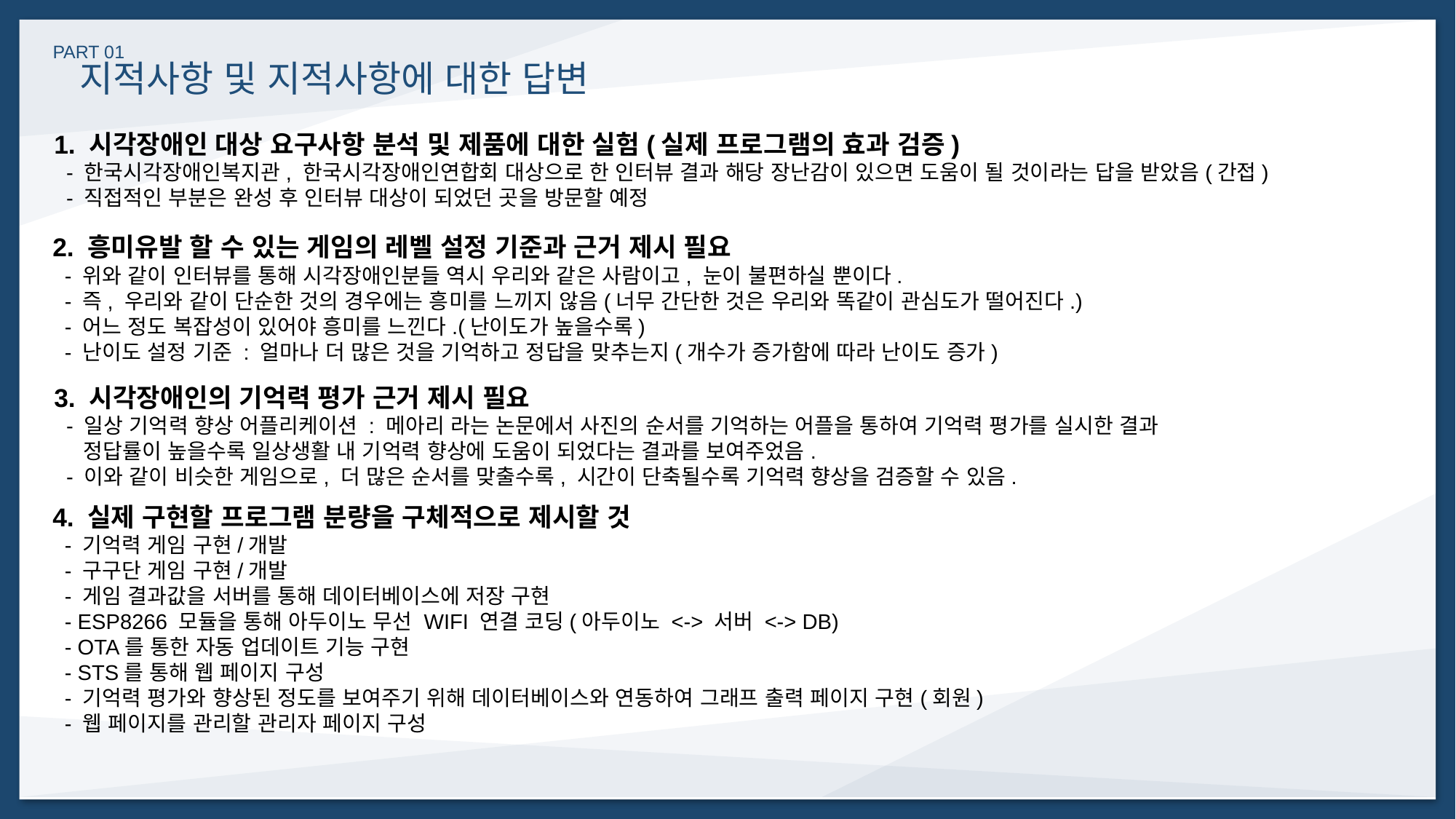

PART 01
지적사항 및 지적사항에 대한 답변

1. 시각장애인 대상 요구사항 분석 및 제품에 대한 실험(실제 프로그램의 효과 검증)
  - 한국시각장애인복지관, 한국시각장애인연합회 대상으로 한 인터뷰 결과 해당 장난감이 있으면 도움이 될 것이라는 답을 받았음(간접)
  - 직접적인 부분은 완성 후 인터뷰 대상이 되었던 곳을 방문할 예정
2. 흥미유발 할 수 있는 게임의 레벨 설정 기준과 근거 제시 필요
  - 위와 같이 인터뷰를 통해 시각장애인분들 역시 우리와 같은 사람이고, 눈이 불편하실 뿐이다.
  - 즉, 우리와 같이 단순한 것의 경우에는 흥미를 느끼지 않음(너무 간단한 것은 우리와 똑같이 관심도가 떨어진다.)
  - 어느 정도 복잡성이 있어야 흥미를 느낀다.(난이도가 높을수록)
  - 난이도 설정 기준 : 얼마나 더 많은 것을 기억하고 정답을 맞추는지(개수가 증가함에 따라 난이도 증가)
3. 시각장애인의 기억력 평가 근거 제시 필요
  - 일상 기억력 향상 어플리케이션 : 메아리 라는 논문에서 사진의 순서를 기억하는 어플을 통하여 기억력 평가를 실시한 결과
    정답률이 높을수록 일상생활 내 기억력 향상에 도움이 되었다는 결과를 보여주었음.
  - 이와 같이 비슷한 게임으로, 더 많은 순서를 맞출수록, 시간이 단축될수록 기억력 향상을 검증할 수 있음.
4. 실제 구현할 프로그램 분량을 구체적으로 제시할 것
  - 기억력 게임 구현/개발
  - 구구단 게임 구현/개발
  - 게임 결과값을 서버를 통해 데이터베이스에 저장 구현
  - ESP8266 모듈을 통해 아두이노 무선 WIFI 연결 코딩(아두이노 <-> 서버 <-> DB)
  - OTA를 통한 자동 업데이트 기능 구현
  - STS를 통해 웹 페이지 구성
  - 기억력 평가와 향상된 정도를 보여주기 위해 데이터베이스와 연동하여 그래프 출력 페이지 구현(회원)
  - 웹 페이지를 관리할 관리자 페이지 구성